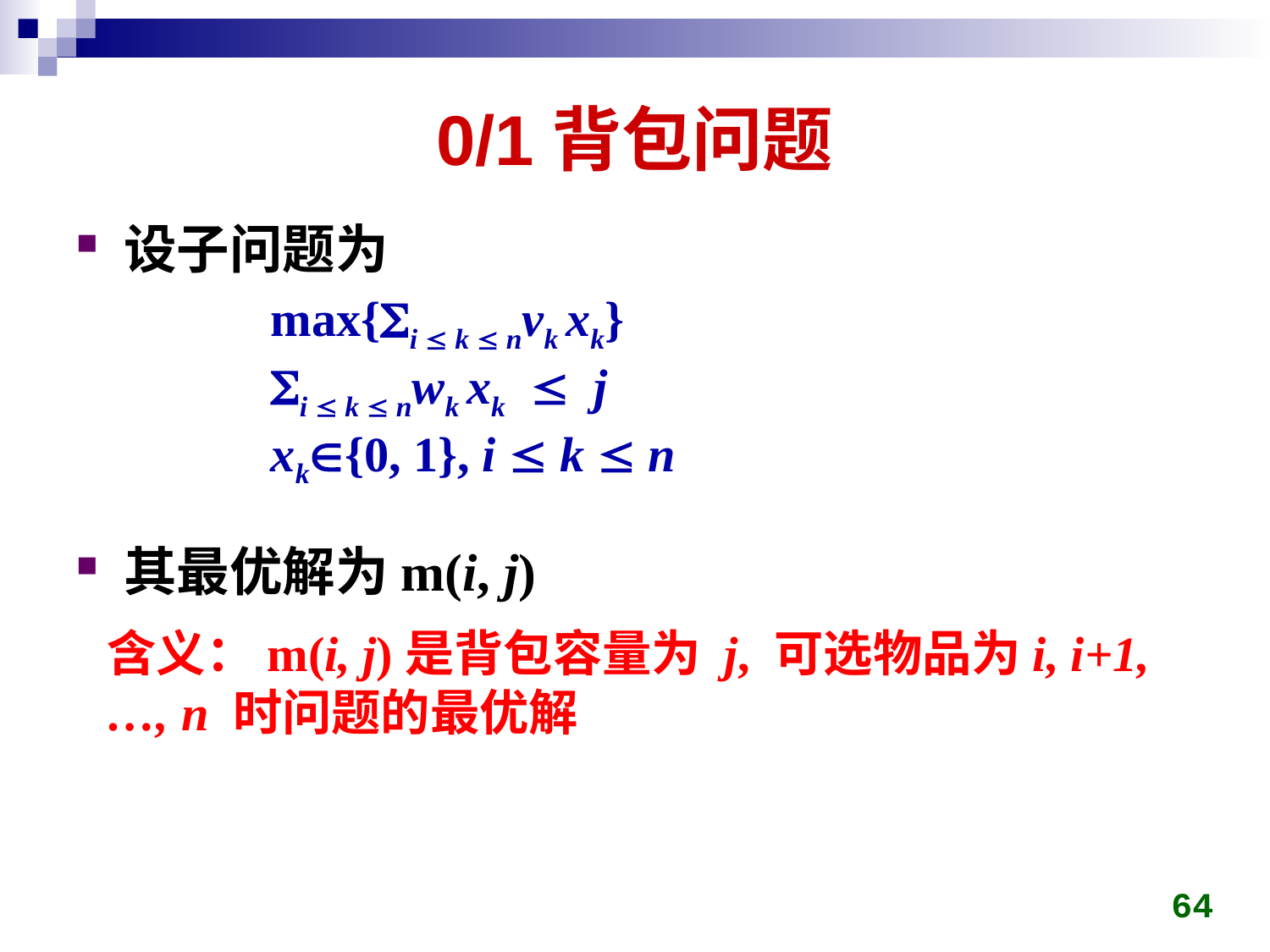

# 0/1背包问题
设子问题为

其最优解为m(i, j)
max{Σi ≤ k ≤ nvk xk}
Σi ≤ k ≤ nwk xk  ≤  j
xk∈{0, 1}, i ≤ k ≤ n
含义：m(i, j)是背包容量为 j, 可选物品为i, i+1, …, n 时问题的最优解
64